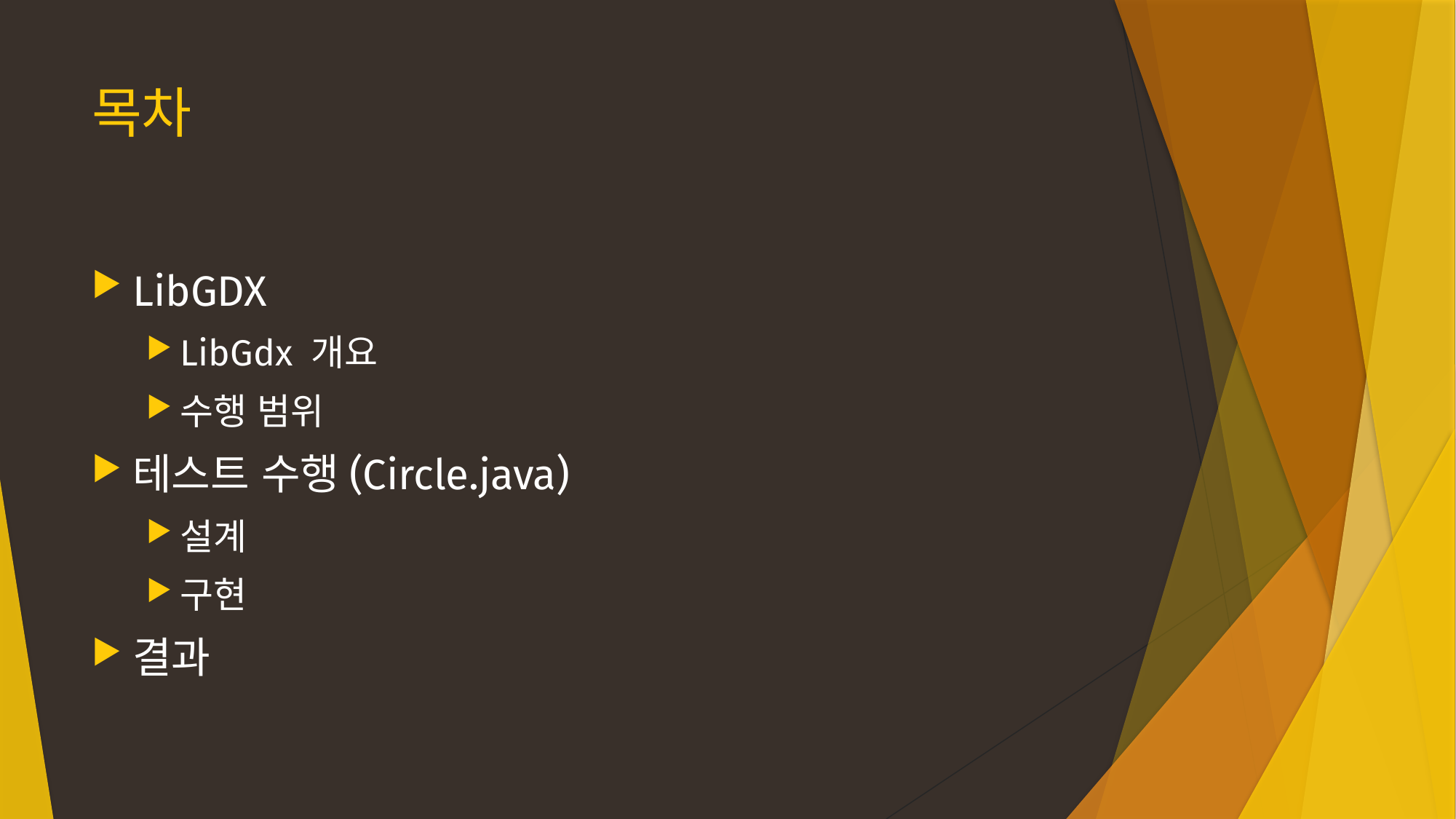

# 목차
LibGDX
LibGdx 개요
수행 범위
테스트 수행(Circle.java)
설계
구현
결과